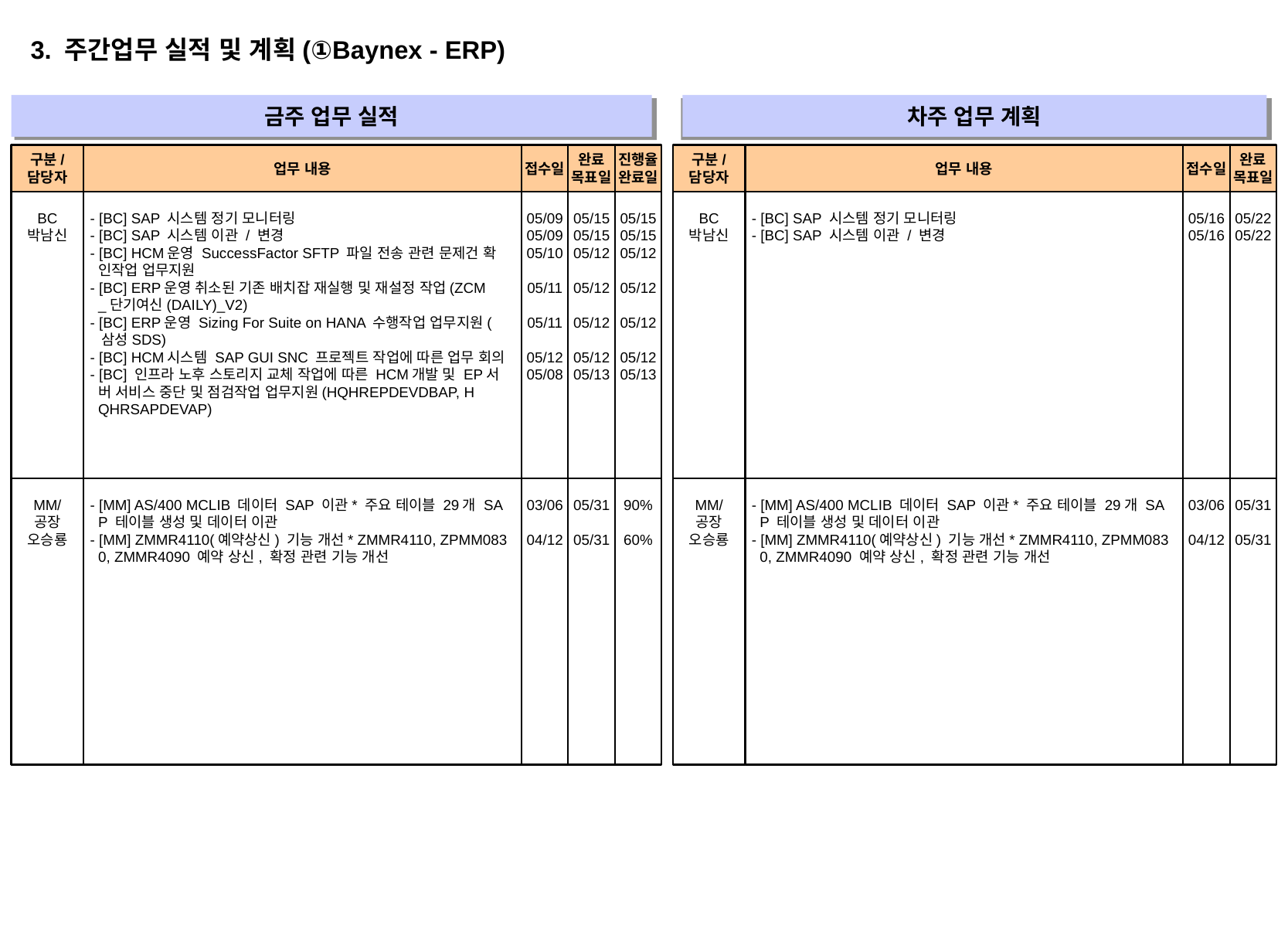

3. 주간업무 실적 및 계획(①Baynex - ERP)
금주 업무 실적
차주 업무 계획
" "
" "
구분/
담당자
업무 내용
접수일
완료
목표일
진행율
완료일
구분/
담당자
업무 내용
접수일
완료
목표일
BC
박남신

- [BC] SAP 시스템 정기 모니터링
- [BC] SAP 시스템 이관 / 변경
- [BC] HCM운영 SuccessFactor SFTP 파일 전송 관련 문제건 확
  인작업 업무지원
- [BC] ERP운영 취소된 기존 배치잡 재실행 및 재설정 작업(ZCM
  _단기여신(DAILY)_V2)
- [BC] ERP운영 Sizing For Suite on HANA 수행작업 업무지원(
  삼성SDS)
- [BC] HCM시스템 SAP GUI SNC 프로젝트 작업에 따른 업무 회의
- [BC] 인프라 노후 스토리지 교체 작업에 따른 HCM개발 및 EP서
  버 서비스 중단 및 점검작업 업무지원(HQHREPDEVDBAP, H
  QHRSAPDEVAP)
05/09
05/09
05/10
05/11
05/11
05/12
05/08
05/15
05/15
05/12
05/12
05/12
05/12
05/13
05/15
05/15
05/12
05/12
05/12
05/12
05/13
BC
박남신

- [BC] SAP 시스템 정기 모니터링
- [BC] SAP 시스템 이관 / 변경
05/16
05/16
05/22
05/22
MM/
공장
오승룡

- [MM] AS/400 MCLIB 데이터 SAP 이관* 주요 테이블 29개 SA
  P 테이블 생성 및 데이터 이관
- [MM] ZMMR4110(예약상신) 기능 개선* ZMMR4110, ZPMM083
  0, ZMMR4090 예약 상신, 확정 관련 기능 개선
03/06
04/12
05/31
05/31
90%
60%
MM/
공장
오승룡

- [MM] AS/400 MCLIB 데이터 SAP 이관* 주요 테이블 29개 SA
  P 테이블 생성 및 데이터 이관
- [MM] ZMMR4110(예약상신) 기능 개선* ZMMR4110, ZPMM083
  0, ZMMR4090 예약 상신, 확정 관련 기능 개선
03/06
04/12
05/31
05/31